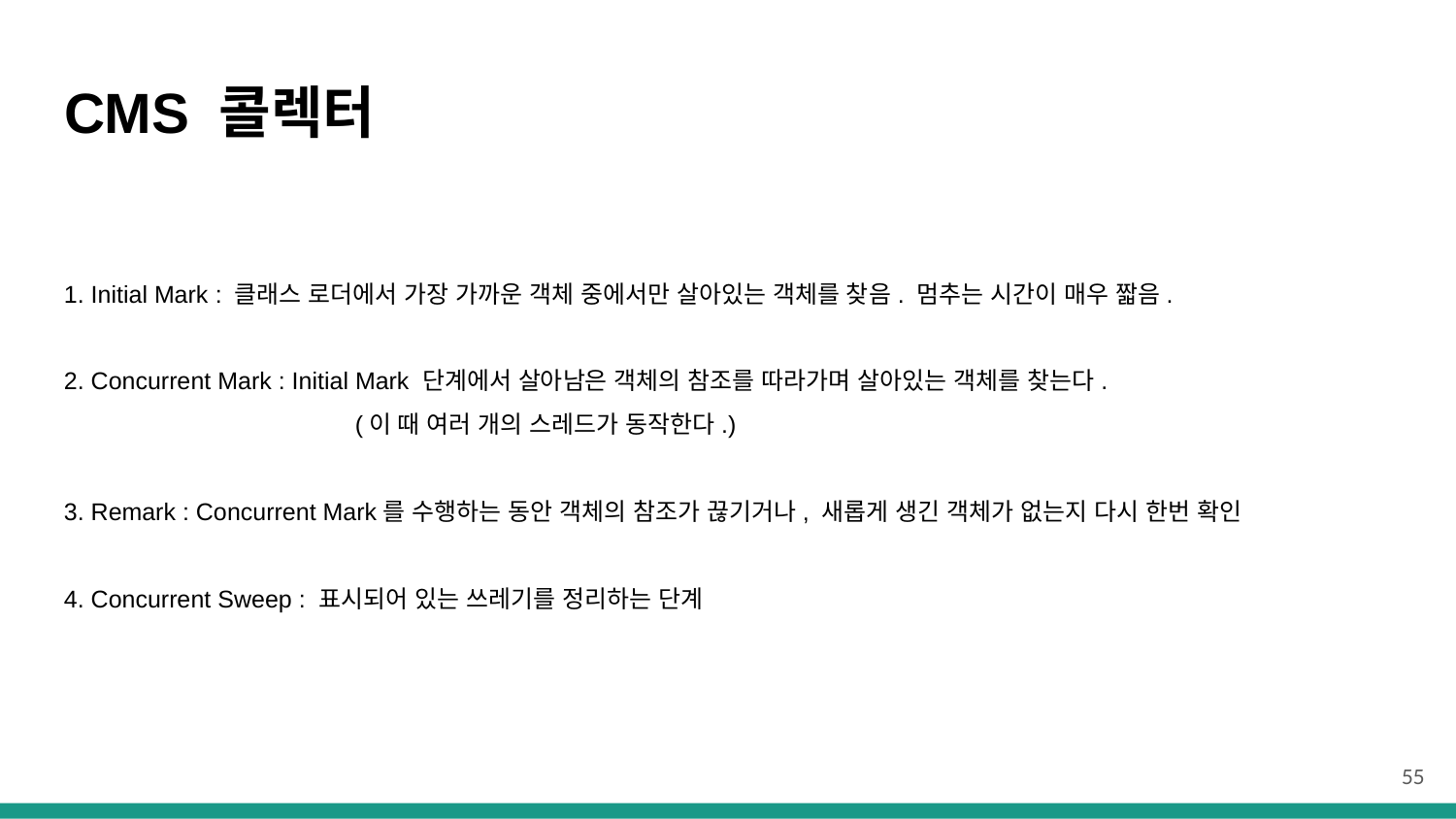

# CMS 콜렉터
1. Initial Mark : 클래스 로더에서 가장 가까운 객체 중에서만 살아있는 객체를 찾음. 멈추는 시간이 매우 짧음.

2. Concurrent Mark : Initial Mark 단계에서 살아남은 객체의 참조를 따라가며 살아있는 객체를 찾는다.
		(이 때 여러 개의 스레드가 동작한다.)

3. Remark : Concurrent Mark를 수행하는 동안 객체의 참조가 끊기거나, 새롭게 생긴 객체가 없는지 다시 한번 확인

4. Concurrent Sweep : 표시되어 있는 쓰레기를 정리하는 단계
55